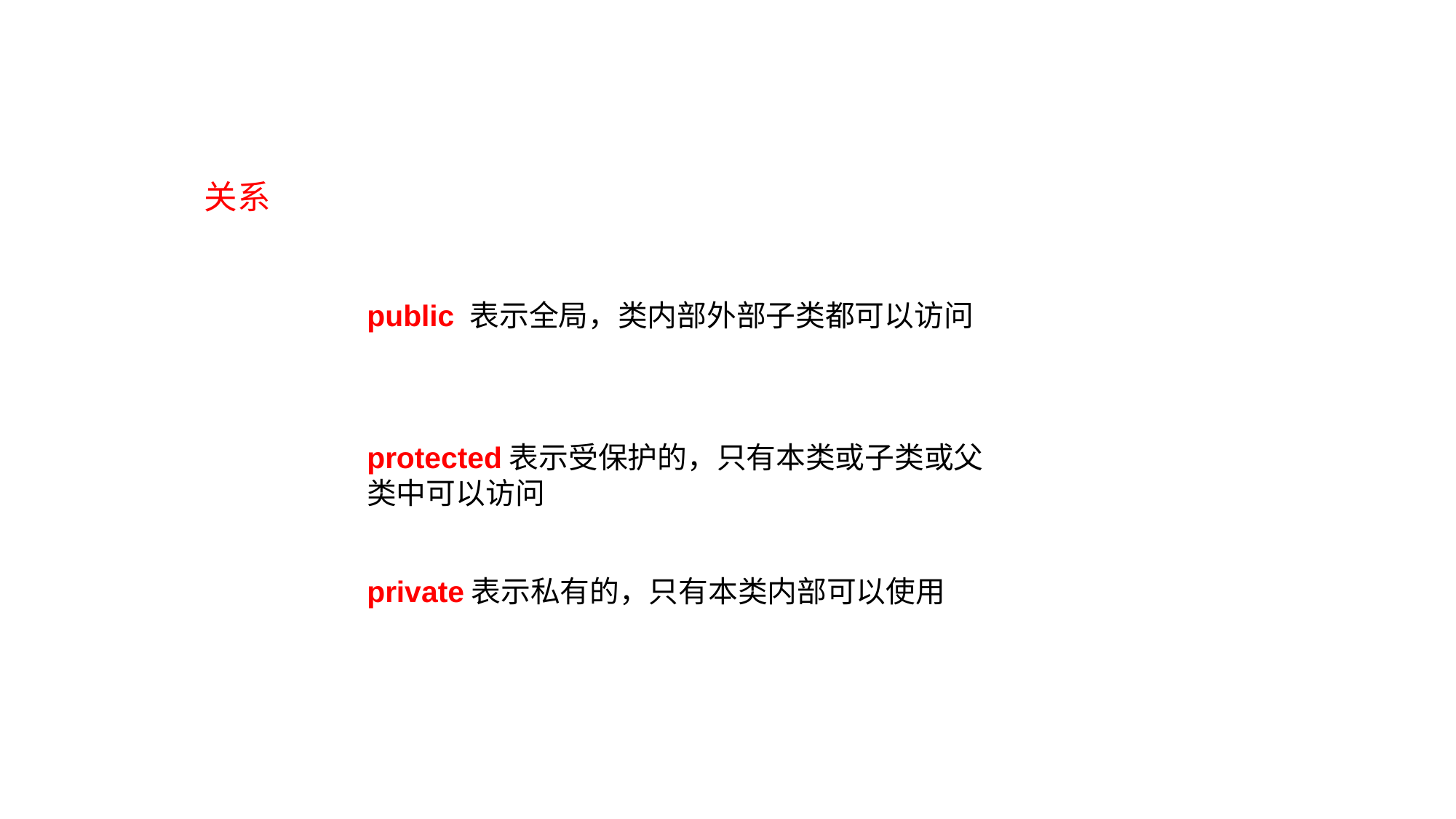

关系
public 表示全局，类内部外部子类都可以访问
protected表示受保护的，只有本类或子类或父
类中可以访问
private表示私有的，只有本类内部可以使用